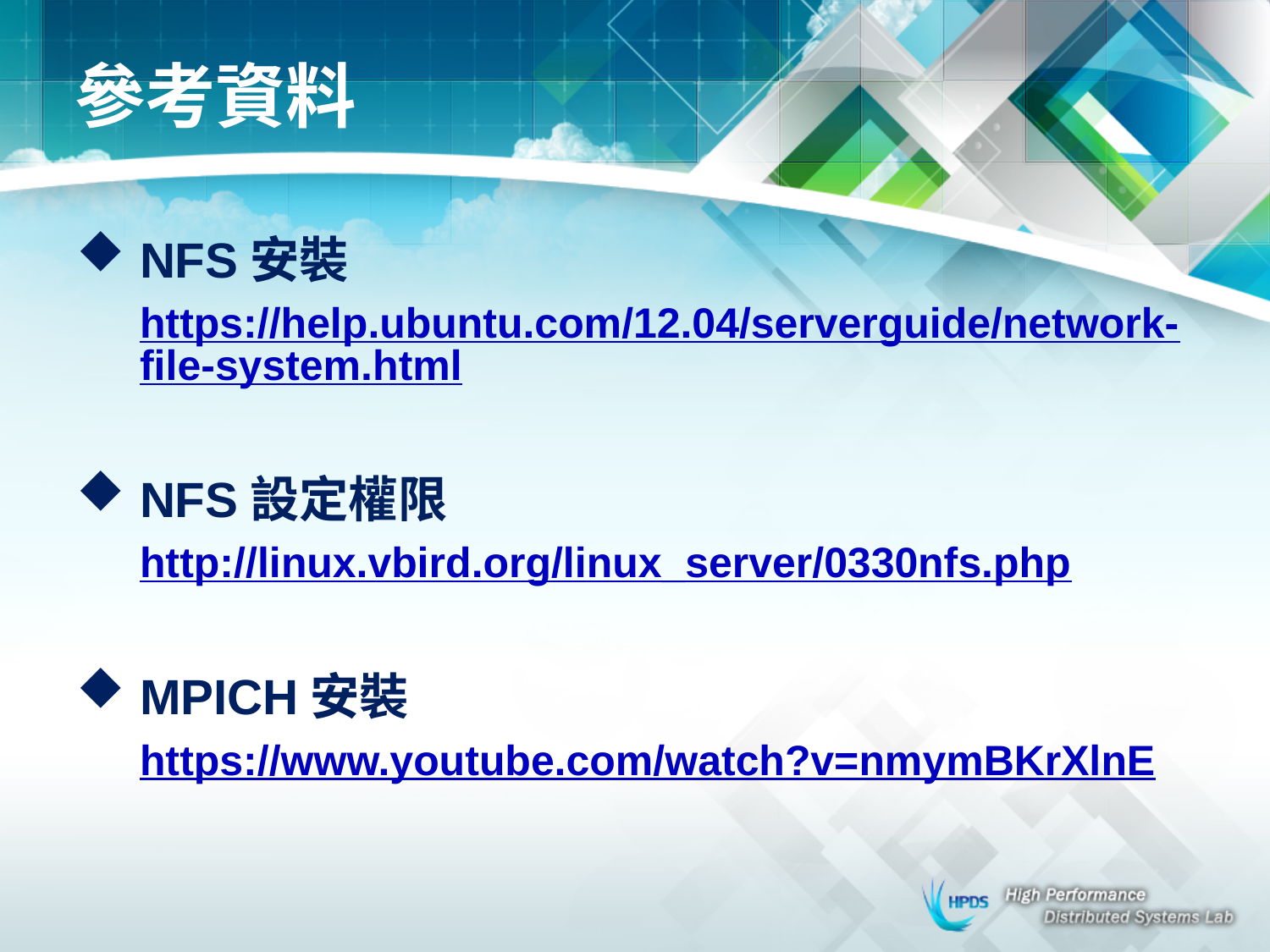

# 參考資料
NFS安裝
https://help.ubuntu.com/12.04/serverguide/network-file-system.html

NFS設定權限
http://linux.vbird.org/linux_server/0330nfs.php

MPICH安裝
https://www.youtube.com/watch?v=nmymBKrXlnE